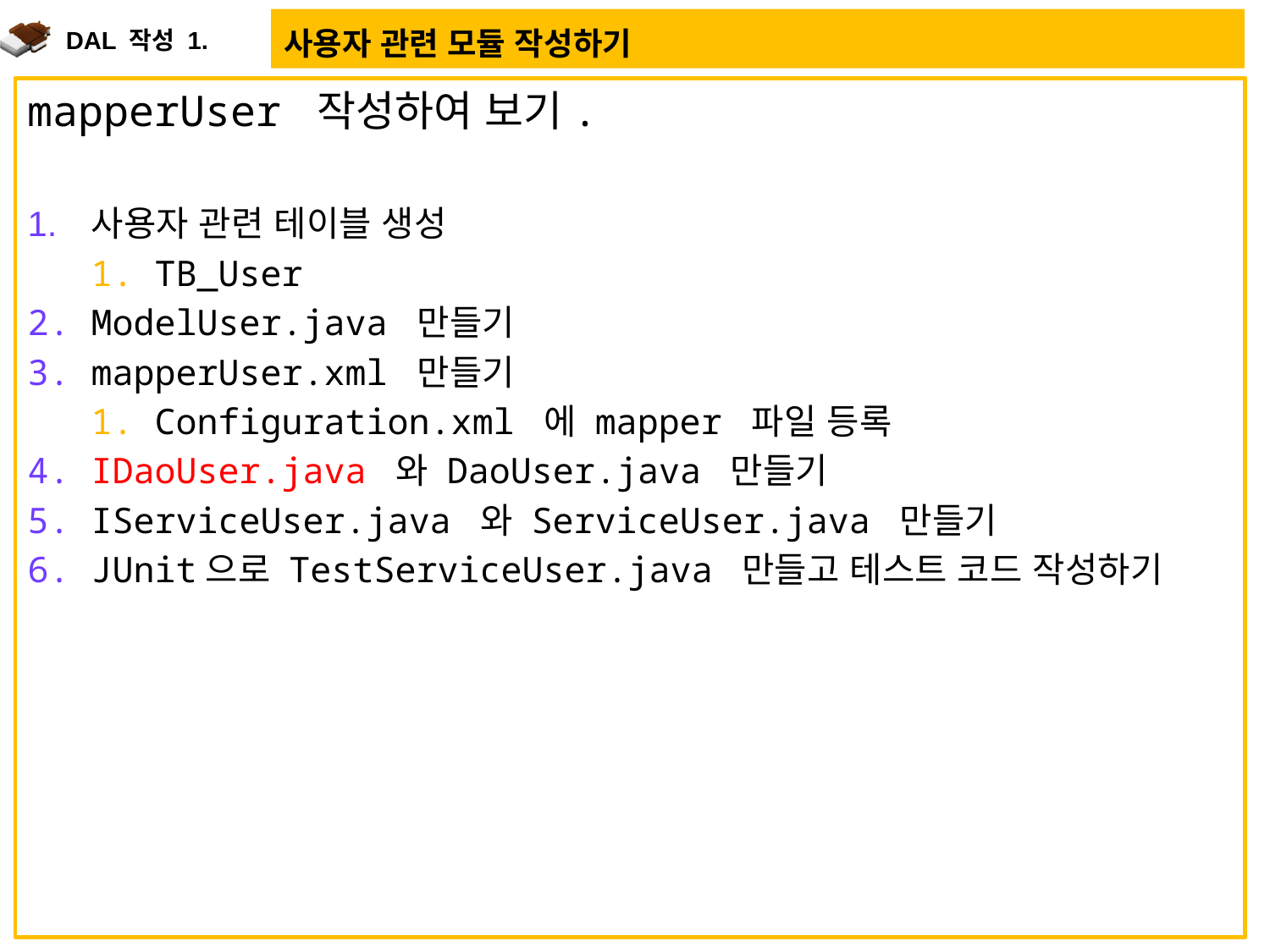

DAL 작성 1.
# 사용자 관련 모듈 작성하기
mapperUser 작성하여 보기.

사용자 관련 테이블 생성
TB_User
ModelUser.java 만들기
mapperUser.xml 만들기
Configuration.xml 에 mapper 파일 등록
IDaoUser.java 와 DaoUser.java 만들기
IServiceUser.java 와 ServiceUser.java 만들기
JUnit으로 TestServiceUser.java 만들고 테스트 코드 작성하기